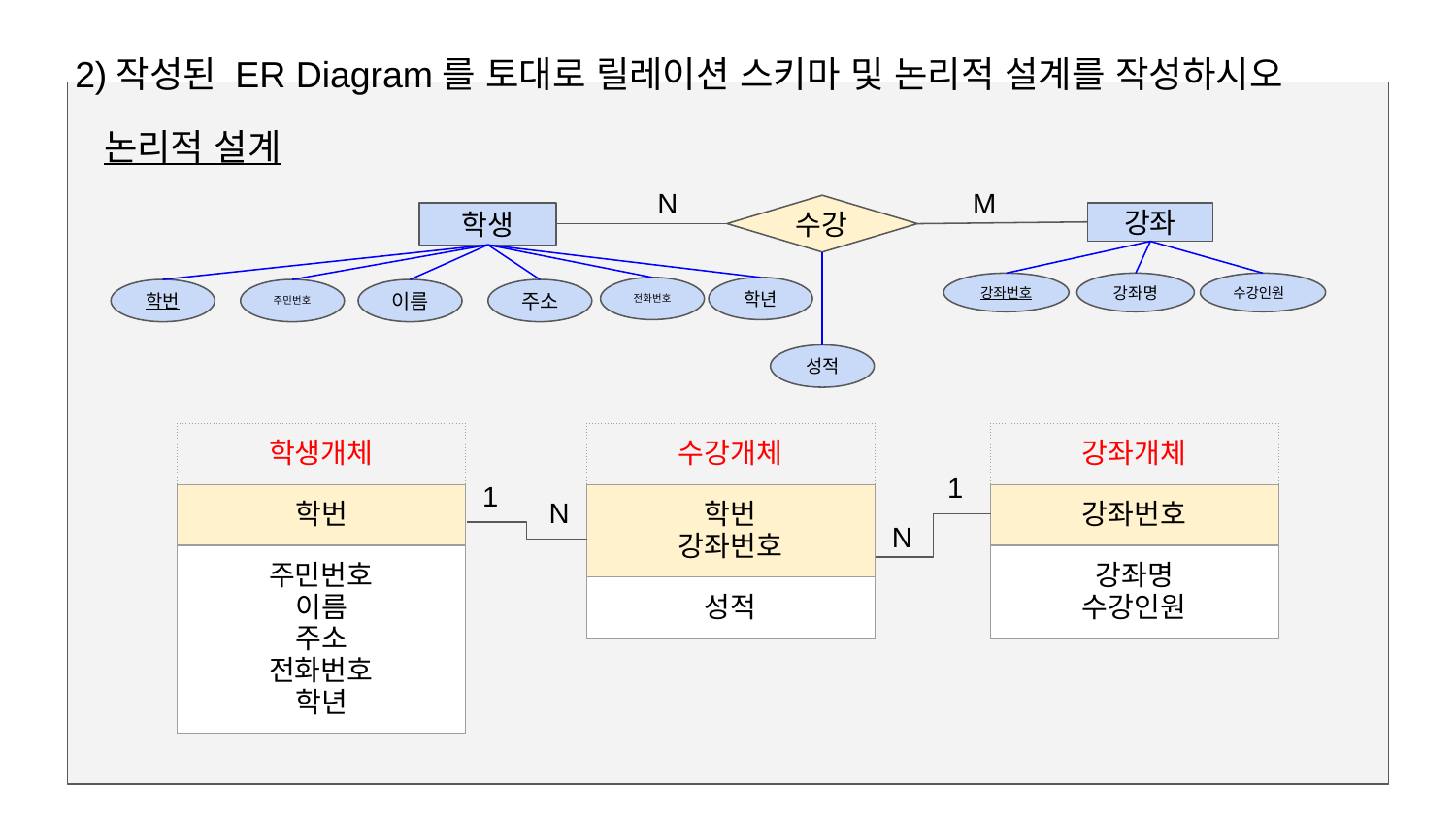

2)작성된 ER Diagram를 토대로 릴레이션 스키마 및 논리적 설계를 작성하시오

논리적 설계
N
M
수강
강좌
학생
강좌번호
강좌명
수강인원
학년
전화번호
학번
주민번호
이름
주소
성적
| 학생개체 |
| --- |
| 학번 |
| 주민번호 이름 주소 전화번호 학년 |
| 수강개체 |
| --- |
| 학번 강좌번호 |
| 성적 |
| 강좌개체 |
| --- |
| 강좌번호 |
| 강좌명 수강인원 |
1
1
N

N